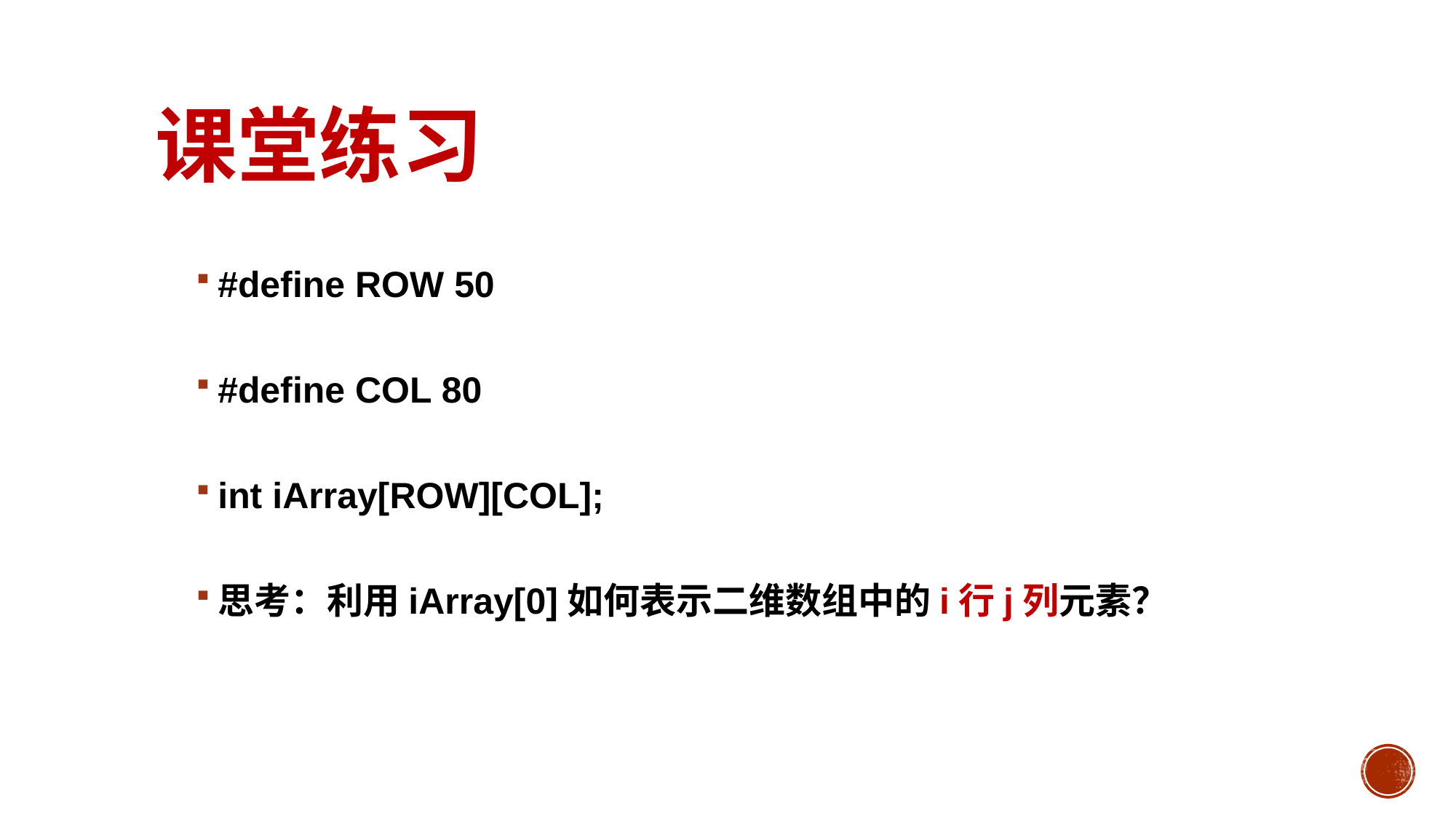

课堂练习
#define ROW 50
#define COL 80
int iArray[ROW][COL];
思考：利用iArray[0]如何表示二维数组中的i行j列元素？